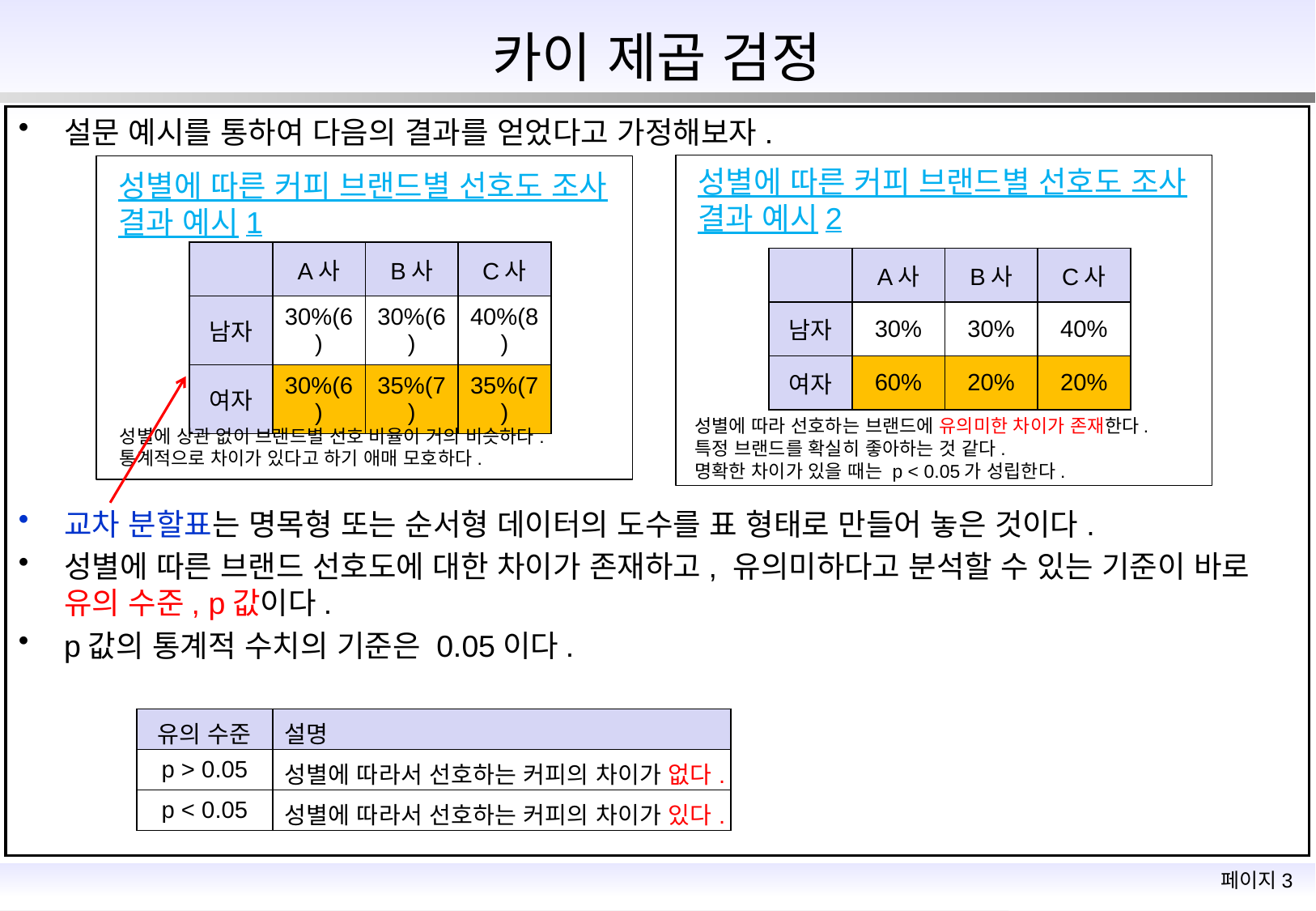

# 카이 제곱 검정
설문 예시를 통하여 다음의 결과를 얻었다고 가정해보자.

성별에 따른 커피 브랜드별 선호도 조사
결과 예시2
성별에 따른 커피 브랜드별 선호도 조사
결과 예시1
|  | A사 | B사 | C사 |
| --- | --- | --- | --- |
| 남자 | 30%(6) | 30%(6) | 40%(8) |
| 여자 | 30%(6) | 35%(7) | 35%(7) |
|  | A사 | B사 | C사 |
| --- | --- | --- | --- |
| 남자 | 30% | 30% | 40% |
| 여자 | 60% | 20% | 20% |
성별에 따라 선호하는 브랜드에 유의미한 차이가 존재한다.
특정 브랜드를 확실히 좋아하는 것 같다.
명확한 차이가 있을 때는 p < 0.05가 성립한다.
성별에 상관 없이 브랜드별 선호 비율이 거의 비슷하다.
통계적으로 차이가 있다고 하기 애매 모호하다.
교차 분할표는 명목형 또는 순서형 데이터의 도수를 표 형태로 만들어 놓은 것이다.
성별에 따른 브랜드 선호도에 대한 차이가 존재하고, 유의미하다고 분석할 수 있는 기준이 바로 유의 수준, p값이다.
p값의 통계적 수치의 기준은 0.05이다.
| 유의 수준 | 설명 |
| --- | --- |
| p > 0.05 | 성별에 따라서 선호하는 커피의 차이가 없다. |
| p < 0.05 | 성별에 따라서 선호하는 커피의 차이가 있다. |